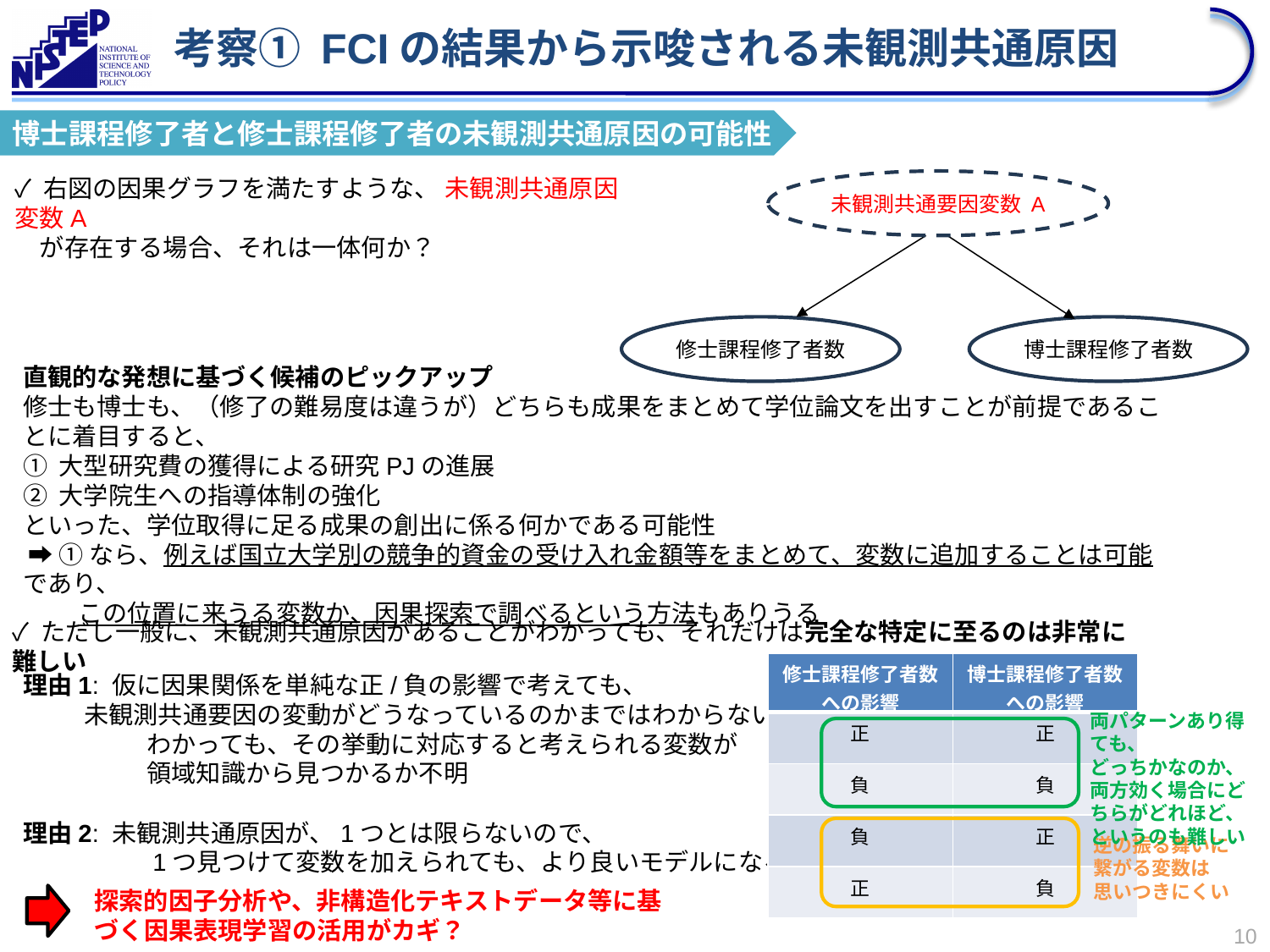

# 考察① FCIの結果から示唆される未観測共通原因
博士課程修了者と修士課程修了者の未観測共通原因の可能性
✓ 右図の因果グラフを満たすような、 未観測共通原因変数A
　が存在する場合、それは一体何か？
未観測共通要因変数 A
修士課程修了者数
博士課程修了者数
直観的な発想に基づく候補のピックアップ
修士も博士も、（修了の難易度は違うが）どちらも成果をまとめて学位論文を出すことが前提であることに着目すると、
① 大型研究費の獲得による研究PJの進展
② 大学院生への指導体制の強化
といった、学位取得に足る成果の創出に係る何かである可能性
 ➡ ①なら、例えば国立大学別の競争的資金の受け入れ金額等をまとめて、変数に追加することは可能であり、
　　 この位置に来うる変数か、因果探索で調べるという方法もありうる
✓ ただし一般に、未観測共通原因があることがわかっても、それだけは完全な特定に至るのは非常に難しい
| 修士課程修了者数への影響 | 博士課程修了者数への影響 |
| --- | --- |
| 正 | 正 |
| 負 | 負 |
| 負 | 正 |
| 正 | 負 |
理由1: 仮に因果関係を単純な正/負の影響で考えても、
          未観測共通要因の変動がどうなっているのかまではわからない
　　　　　わかっても、その挙動に対応すると考えられる変数が
　　　　　領域知識から見つかるか不明

理由2: 未観測共通原因が、1つとは限らないので、
　　　　　1つ見つけて変数を加えられても、より良いモデルになるとは限らない
両パターンあり得ても、
どっちかなのか、
両方効く場合にどちらがどれほど、というのも難しい

逆の振る舞いに
繋がる変数は
思いつきにくい
探索的因子分析や、非構造化テキストデータ等に基づく因果表現学習の活用がカギ？

10